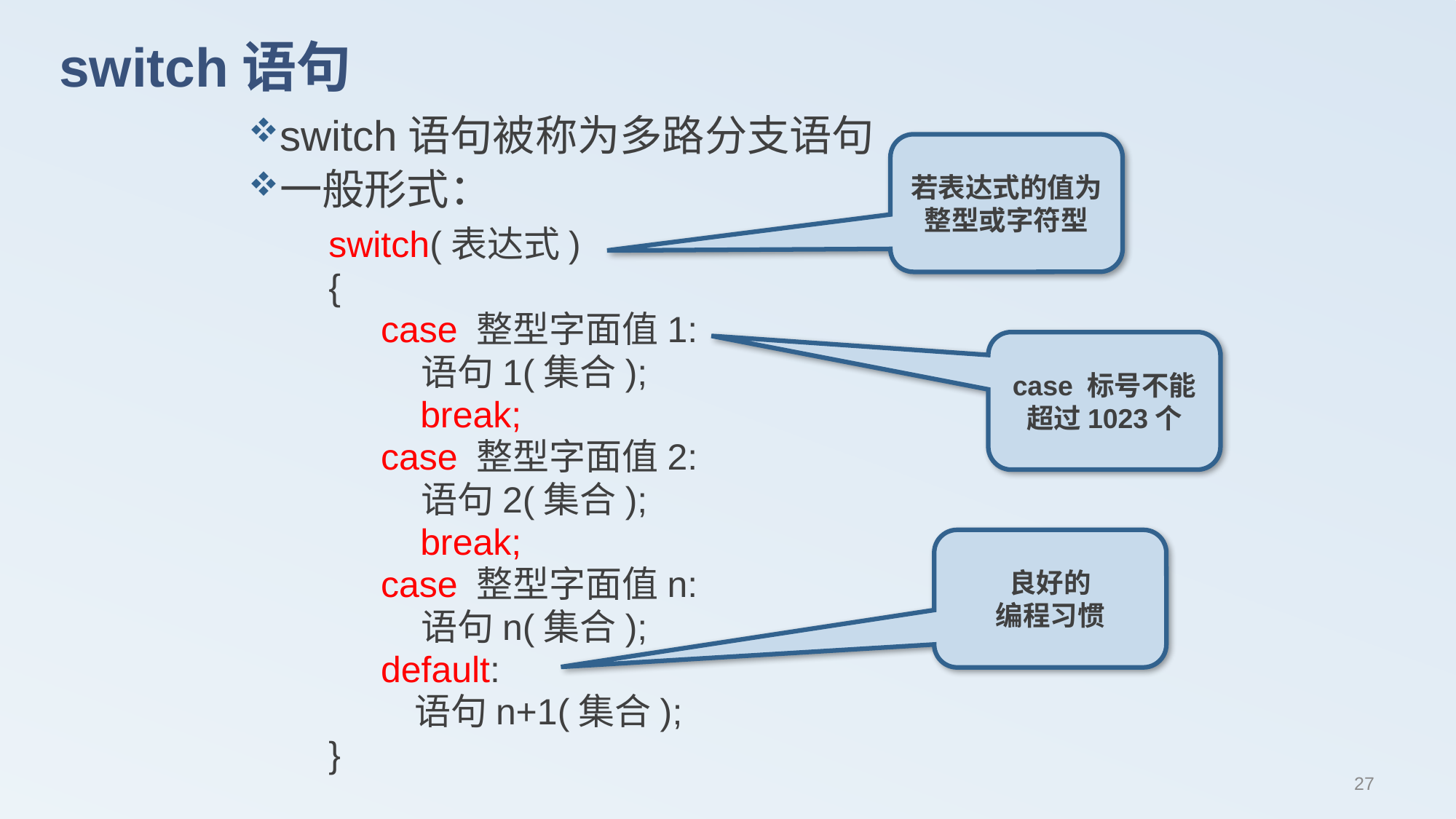

# switch语句
switch语句被称为多路分支语句
一般形式：
    switch(表达式)
    {
    case 整型字面值1:
    语句1(集合);
    break;
    case 整型字面值2:
    语句2(集合);
    break;
    case 整型字面值n:
    语句n(集合);
    default:
        语句n+1(集合);
    }
若表达式的值为整型或字符型
case 标号不能超过1023个
良好的
编程习惯